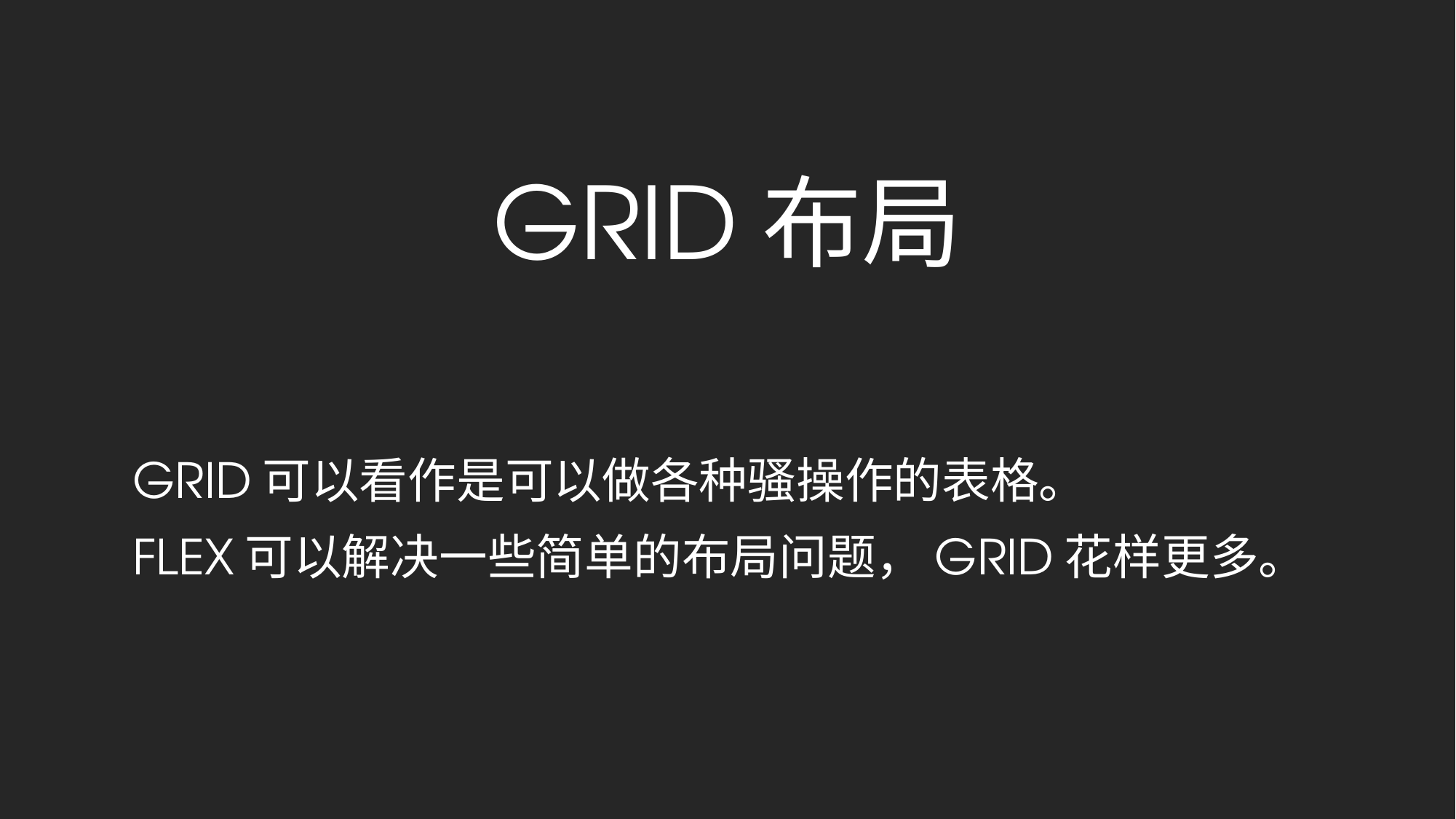

# GRID布局
Grid可以看作是可以做各种骚操作的表格。
flex可以解决一些简单的布局问题，grid花样更多。